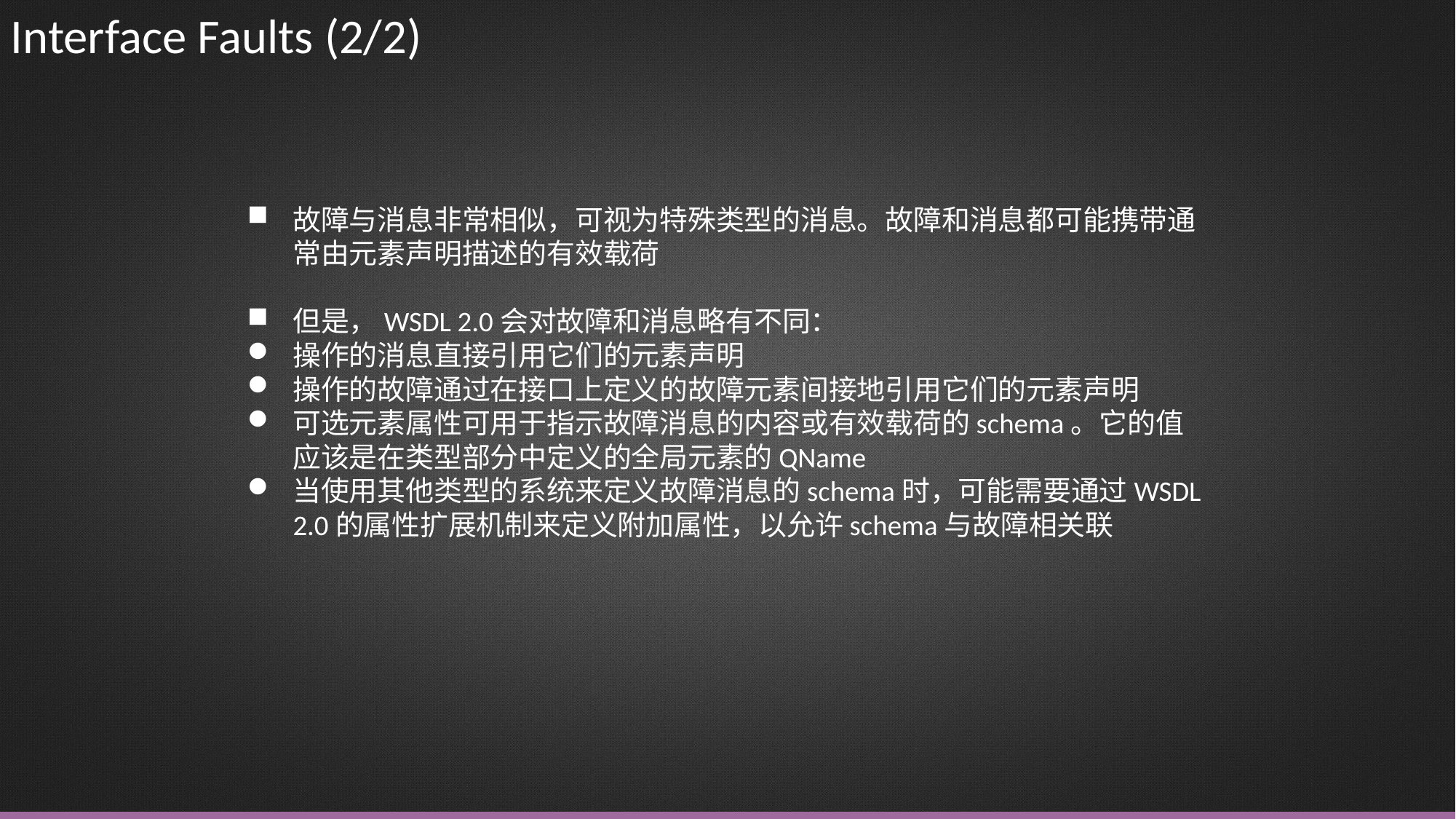

Interface Faults (2/2)

故障与消息非常相似，可视为特殊类型的消息。故障和消息都可能携带通常由元素声明描述的有效载荷

但是，WSDL 2.0会对故障和消息略有不同：
操作的消息直接引用它们的元素声明
操作的故障通过在接口上定义的故障元素间接地引用它们的元素声明
可选元素属性可用于指示故障消息的内容或有效载荷的schema。它的值应该是在类型部分中定义的全局元素的QName
当使用其他类型的系统来定义故障消息的schema时，可能需要通过WSDL 2.0的属性扩展机制来定义附加属性，以允许schema与故障相关联